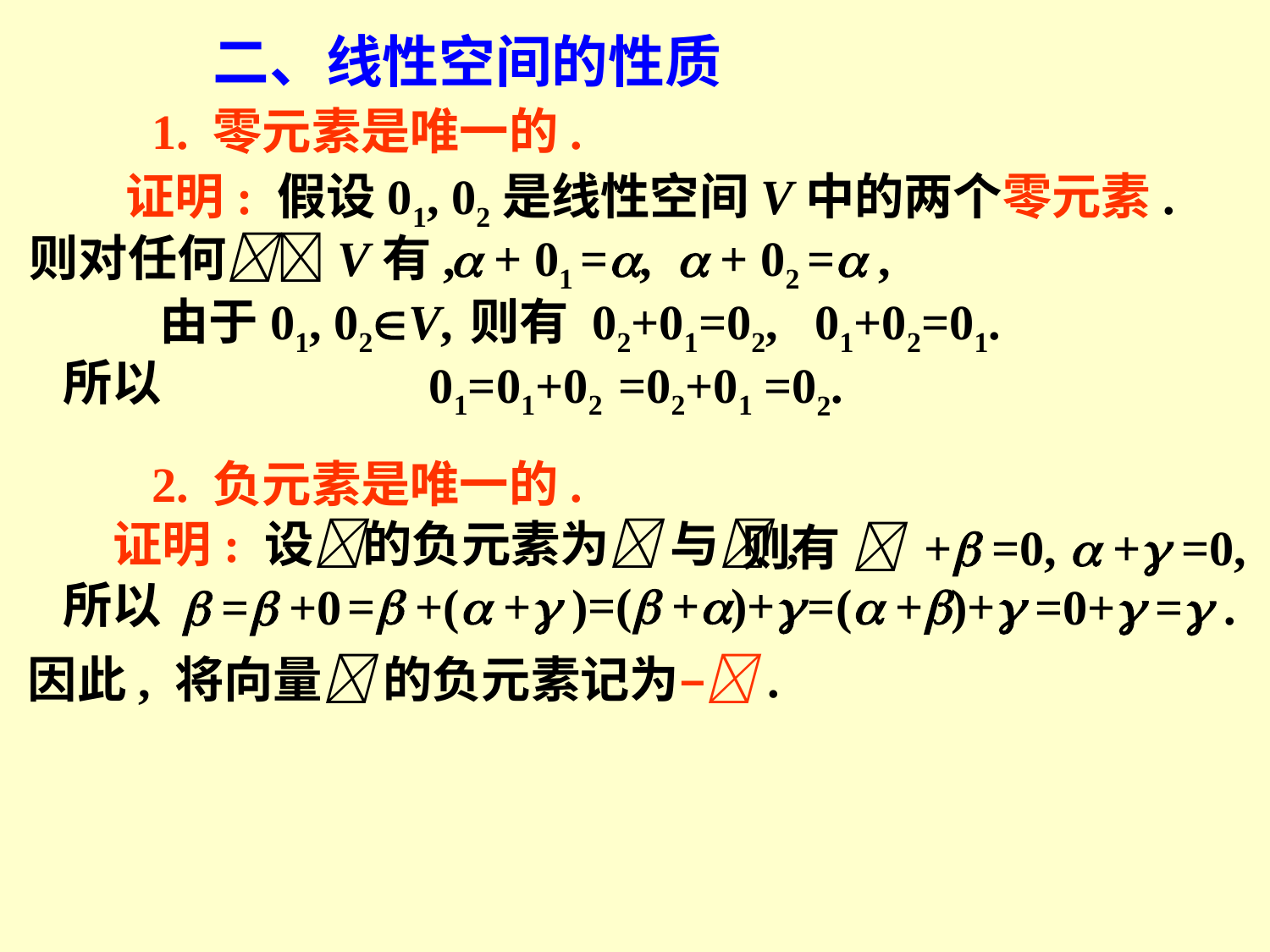

二、线性空间的性质
1. 零元素是唯一的.
证明: 假设01, 02是线性空间V中的两个零元素.
则对任何α∈V有,
α + 01 =α,  α + 02 =α ,
由于01, 02∈V,
则有 02+01=02,   01+02=01.
所以
01=01+02
=02+01
=02.
2. 负元素是唯一的.
证明: 设α的负元素为β 与γ ,
则有 α +β =0, α +γ =0,
所以
=(β +α)+γ
=β +(α +γ )
=(α +β)+γ
=0+γ
β =β +0
=γ .
因此, 将向量α 的负元素记为–α.